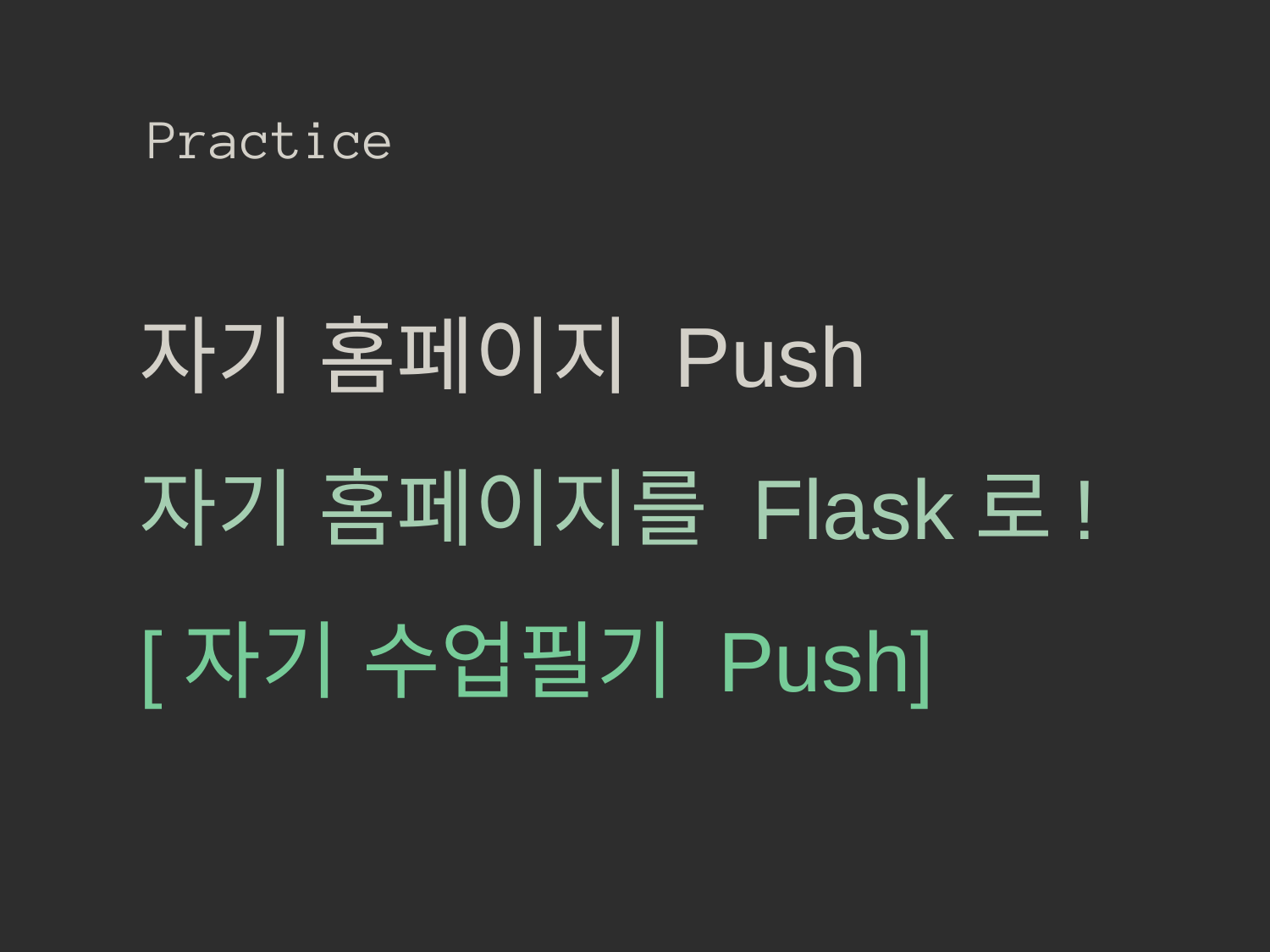

Practice
자기 홈페이지 Push
자기 홈페이지를 Flask로!
[자기 수업필기 Push]